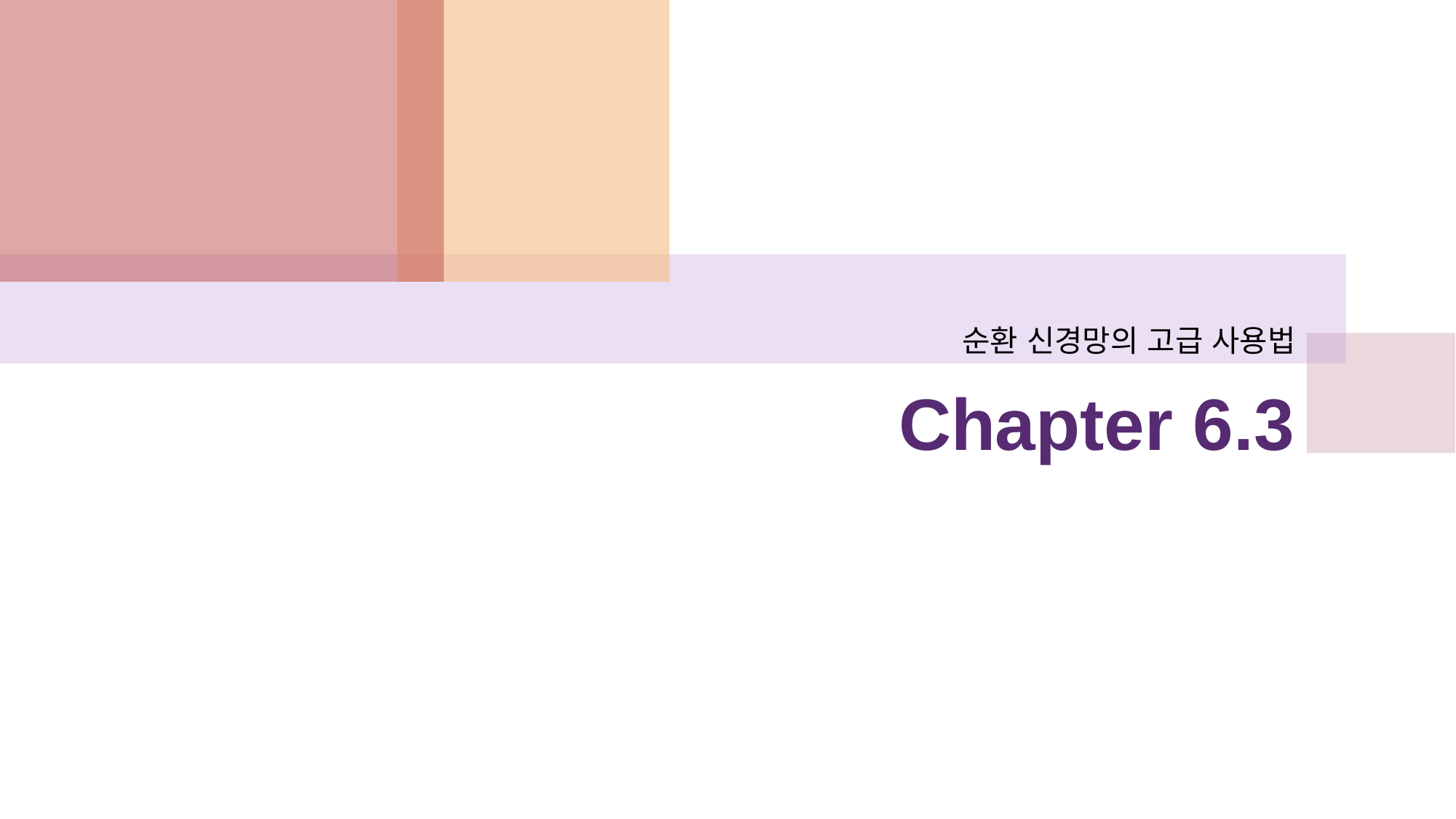

순환 신경망의 고급 사용법
# Chapter 6.3